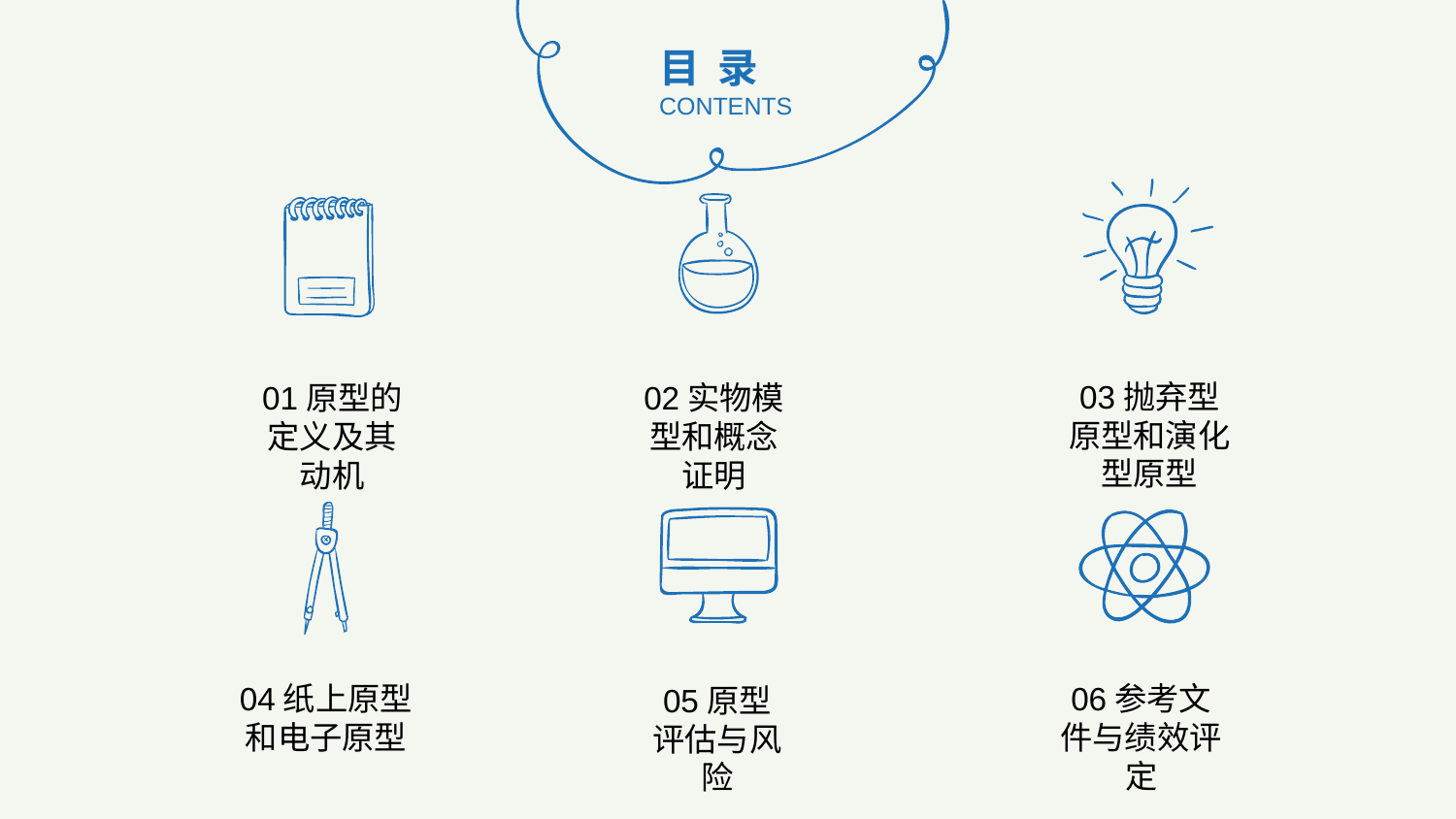

目  录
CONTENTS

03抛弃型原型和演化型原型
01原型的定义及其动机
02实物模型和概念证明

04纸上原型和电子原型
06参考文件与绩效评定
05原型评估与风险